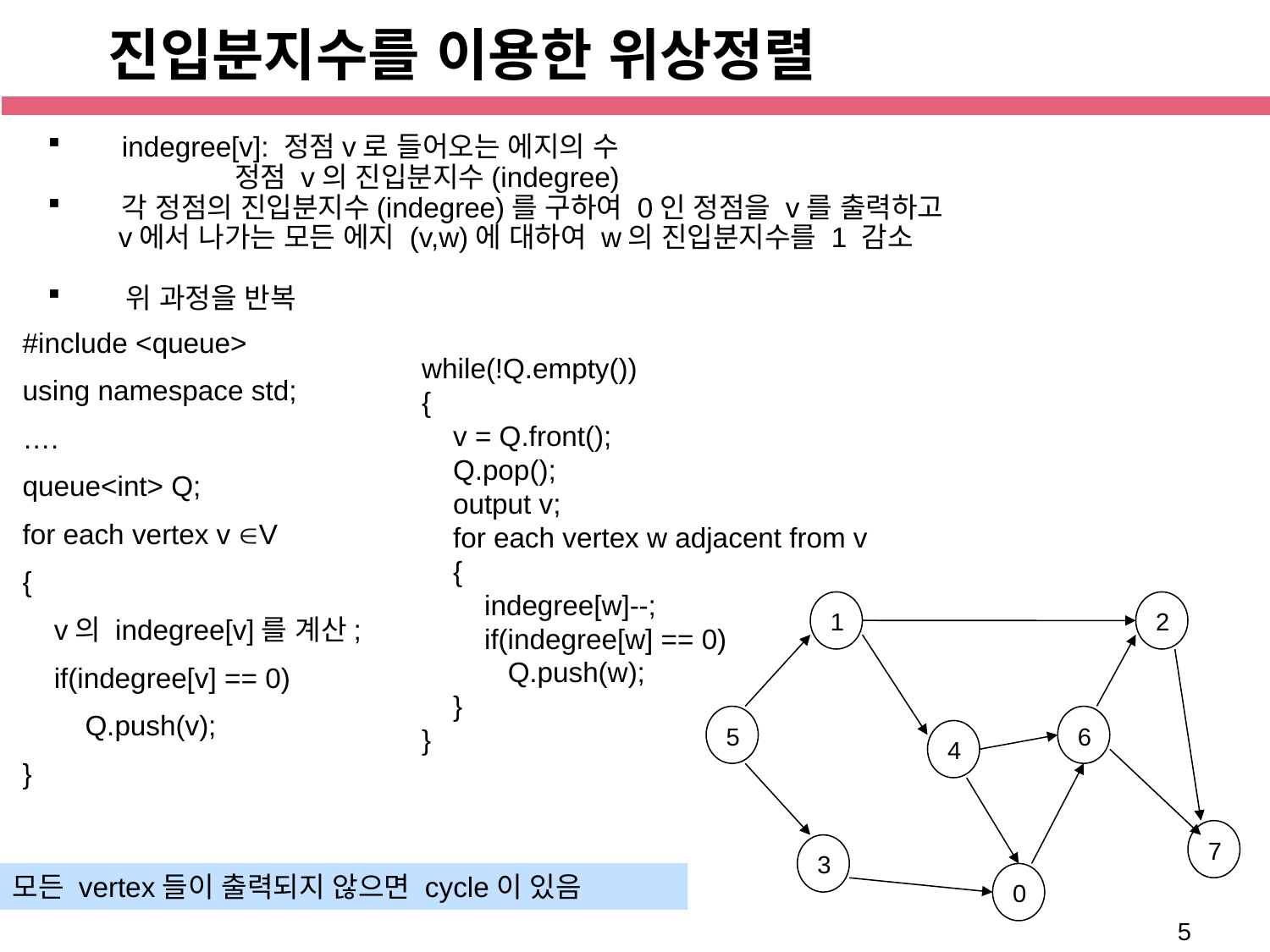

# 진입분지수를 이용한 위상정렬
indegree[v]: 정점v로 들어오는 에지의 수
                       정점 v의 진입분지수(indegree)
각 정점의 진입분지수(indegree)를 구하여 0인 정점을 v를 출력하고
         v에서 나가는 모든 에지 (v,w)에 대하여 w의 진입분지수를 1 감소

   위 과정을 반복
#include <queue>
using namespace std;
….
queue<int> Q;
for each vertex v ∈V
{
    v의 indegree[v]를 계산;
    if(indegree[v] == 0)
        Q.push(v);
}
while(!Q.empty())
{
    v = Q.front();
    Q.pop();
    output v;
    for each vertex w adjacent from v
    {
        indegree[w]--;
        if(indegree[w] == 0)
           Q.push(w);
    }
}

1
2

5
6
4

7
3
0

모든 vertex들이 출력되지 않으면 cycle이 있음